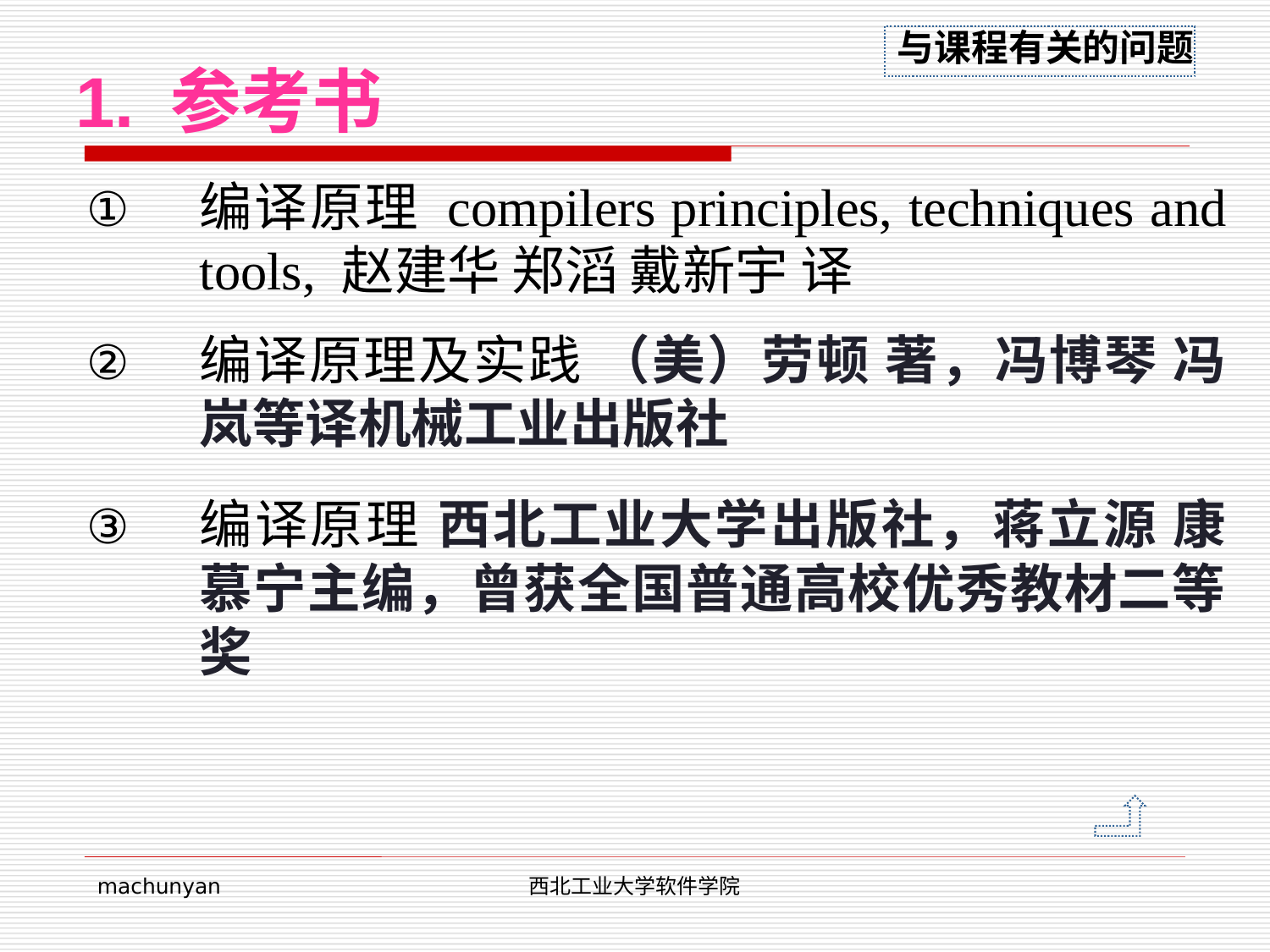

1. 参考书
编译原理 compilers principles, techniques and tools, 赵建华 郑滔 戴新宇 译
编译原理及实践 （美）劳顿 著，冯博琴 冯岚等译机械工业出版社
编译原理 西北工业大学出版社，蒋立源 康慕宁主编，曾获全国普通高校优秀教材二等奖

machunyan
西北工业大学软件学院
7